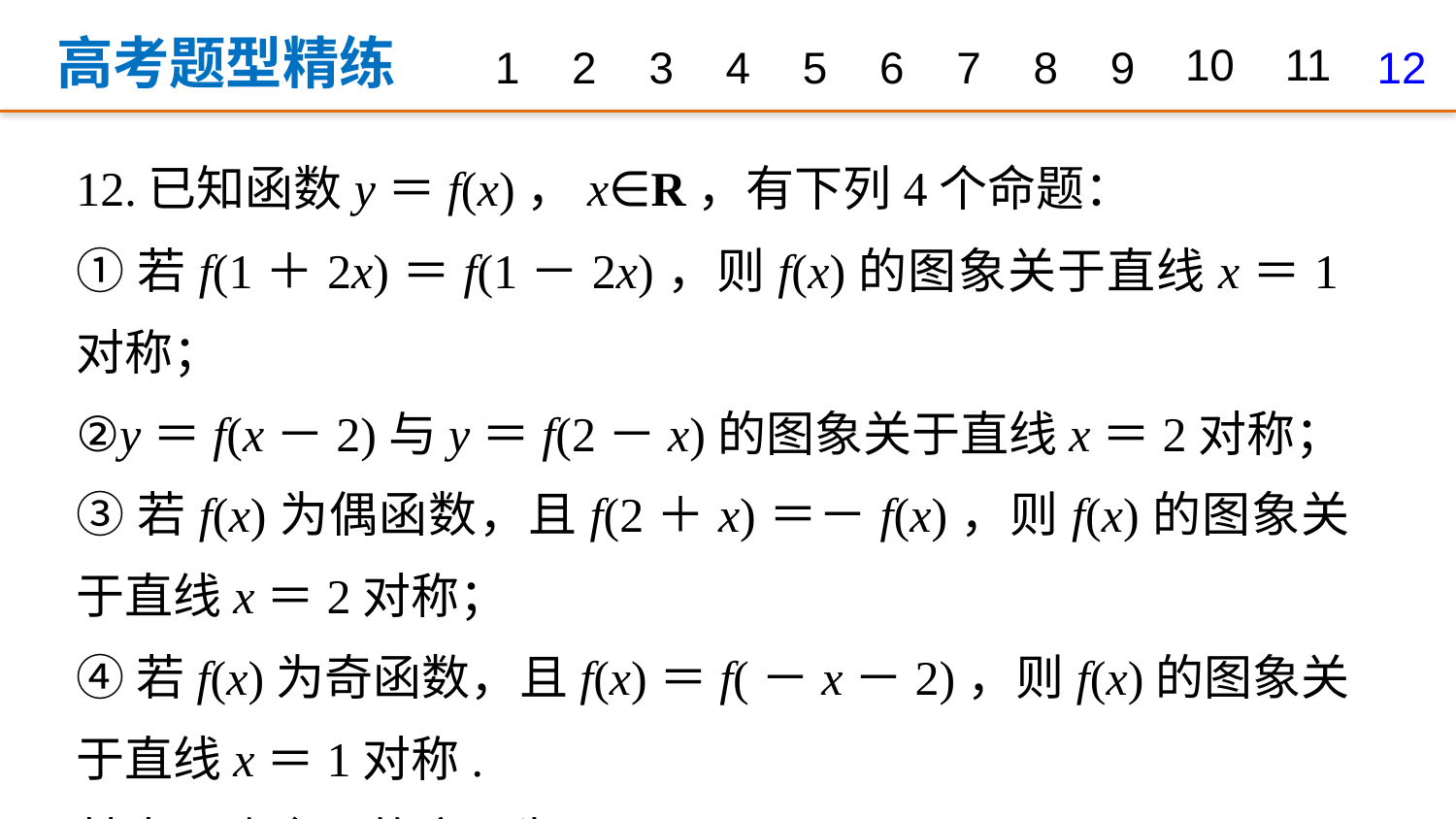

高考题型精练
1
2
3
4
5
6
7
8
9
10
11
12
12.已知函数y＝f(x)，x∈R，有下列4个命题：
①若f(1＋2x)＝f(1－2x)，则f(x)的图象关于直线x＝1对称；
②y＝f(x－2)与y＝f(2－x)的图象关于直线x＝2对称；
③若f(x)为偶函数，且f(2＋x)＝－f(x)，则f(x)的图象关于直线x＝2对称；
④若f(x)为奇函数，且f(x)＝f(－x－2)，则f(x)的图象关于直线x＝1对称.
其中正确命题的序号为________.